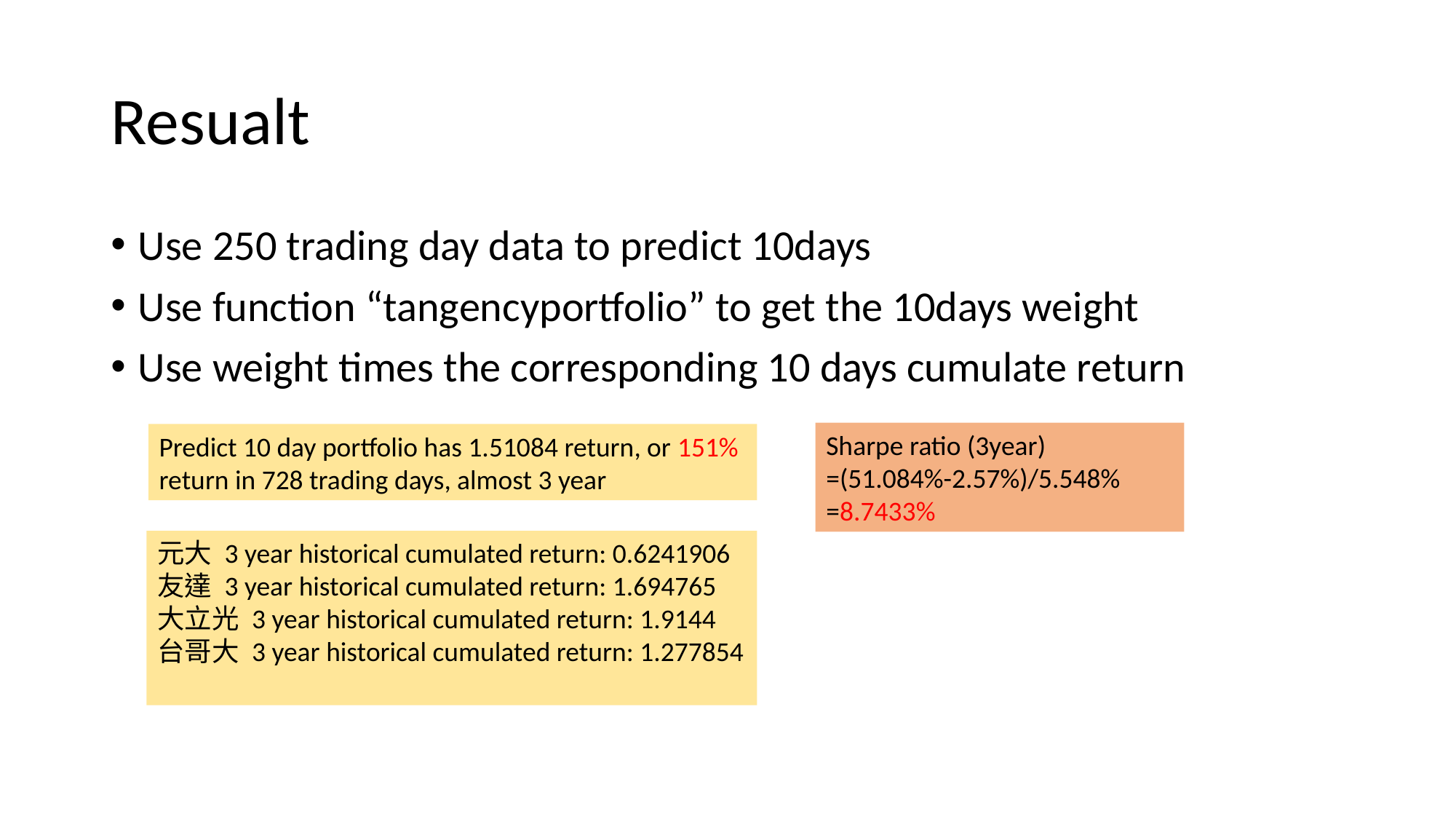

# Resualt
Use 250 trading day data to predict 10days
Use function “tangencyportfolio” to get the 10days weight
Use weight times the corresponding 10 days cumulate return

Sharpe ratio (3year)
=(51.084%-2.57%)/5.548%
=8.7433%
Predict 10 day portfolio has 1.51084 return, or 151% return in 728 trading days, almost 3 year
元大 3 year historical cumulated return: 0.6241906
友達 3 year historical cumulated return: 1.694765
大立光 3 year historical cumulated return: 1.9144
台哥大 3 year historical cumulated return: 1.277854